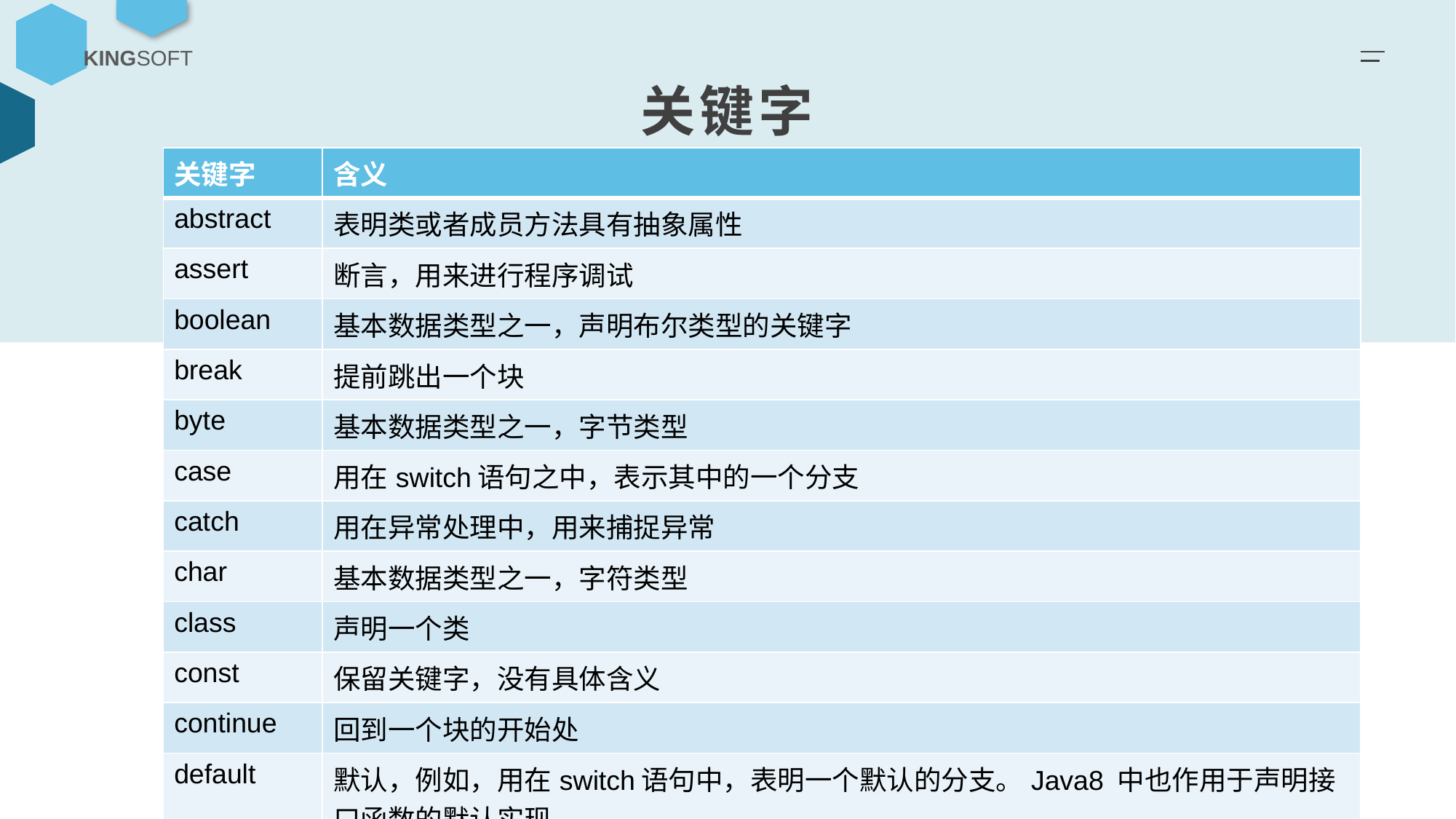

KINGSOFT
关键字
| 关键字 | 含义 |
| --- | --- |
| abstract | 表明类或者成员方法具有抽象属性 |
| assert | 断言，用来进行程序调试 |
| boolean | 基本数据类型之一，声明布尔类型的关键字 |
| break | 提前跳出一个块 |
| byte | 基本数据类型之一，字节类型 |
| case | 用在switch语句之中，表示其中的一个分支 |
| catch | 用在异常处理中，用来捕捉异常 |
| char | 基本数据类型之一，字符类型 |
| class | 声明一个类 |
| const | 保留关键字，没有具体含义 |
| continue | 回到一个块的开始处 |
| default | 默认，例如，用在switch语句中，表明一个默认的分支。Java8 中也作用于声明接口函数的默认实现 |
| do | 用在do-while循环结构中 |